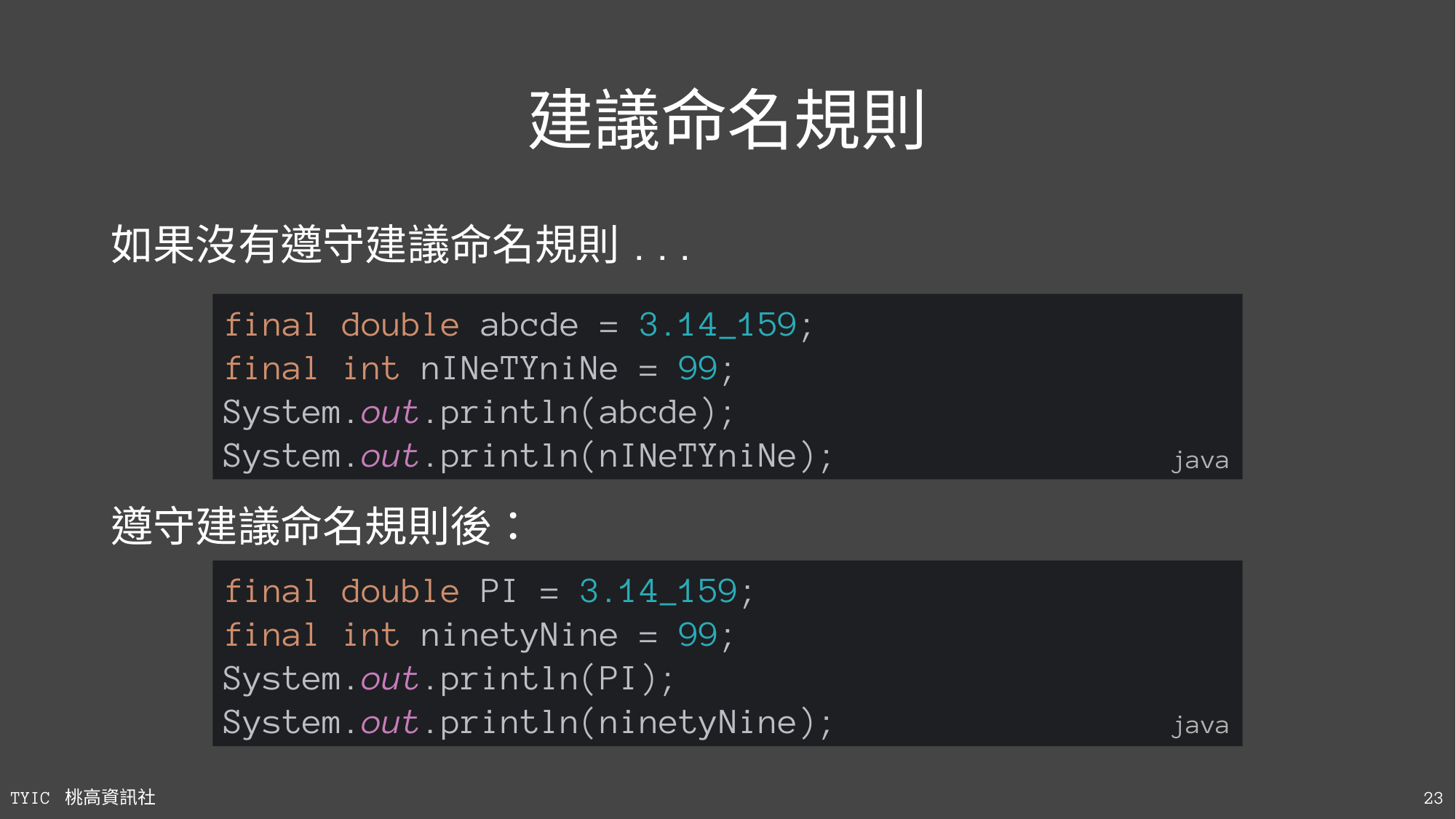

# 建議命名規則
如果沒有遵守建議命名規則...
final double abcde = 3.14_159;
final int nINeTYniNe = 99;
System.out.println(abcde);
System.out.println(nINeTYniNe);
java
遵守建議命名規則後：
final double PI = 3.14_159;
final int ninetyNine = 99;
System.out.println(PI);
System.out.println(ninetyNine);
java